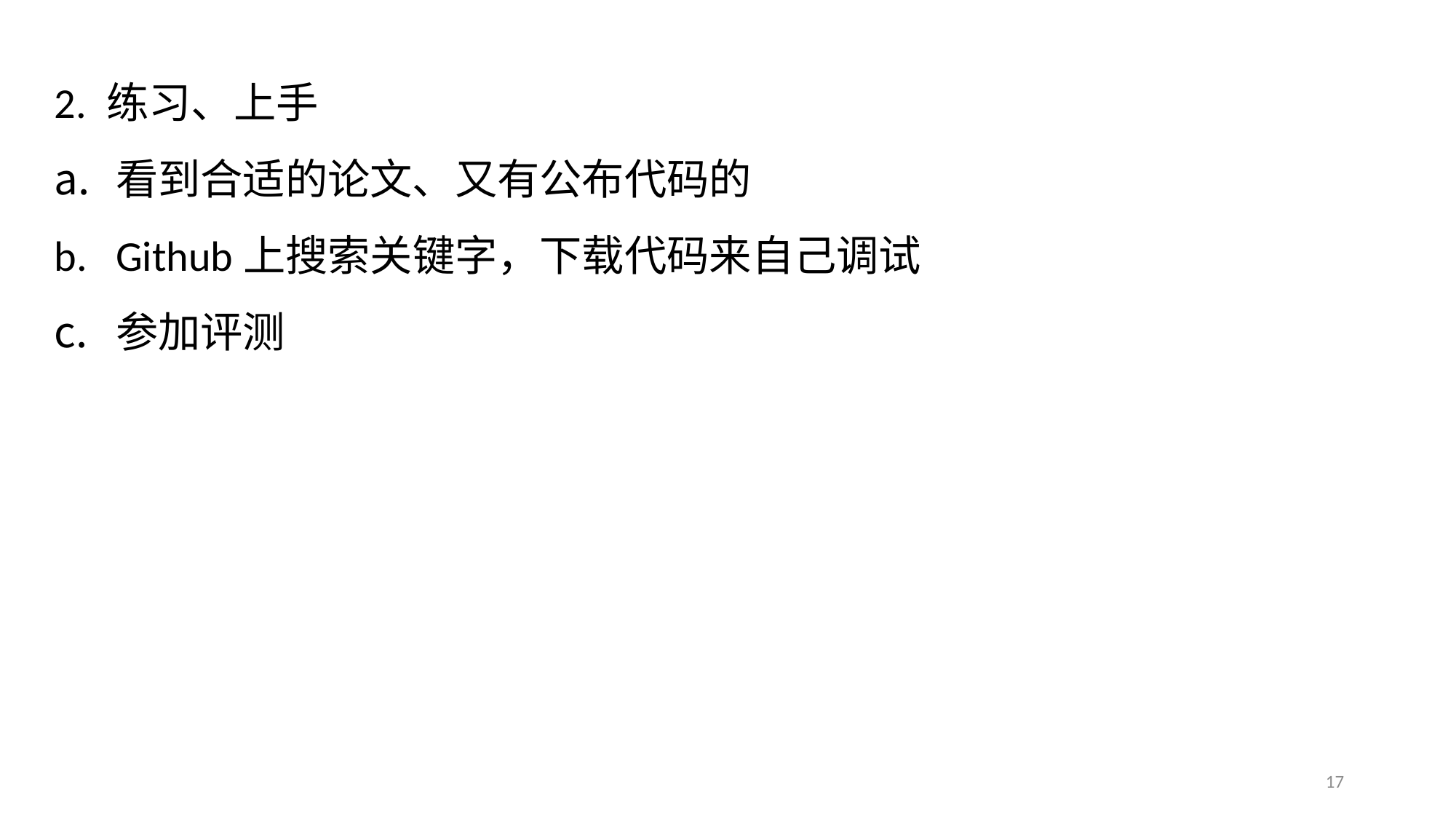

2. 练习、上手
看到合适的论文、又有公布代码的
Github上搜索关键字，下载代码来自己调试
参加评测
17